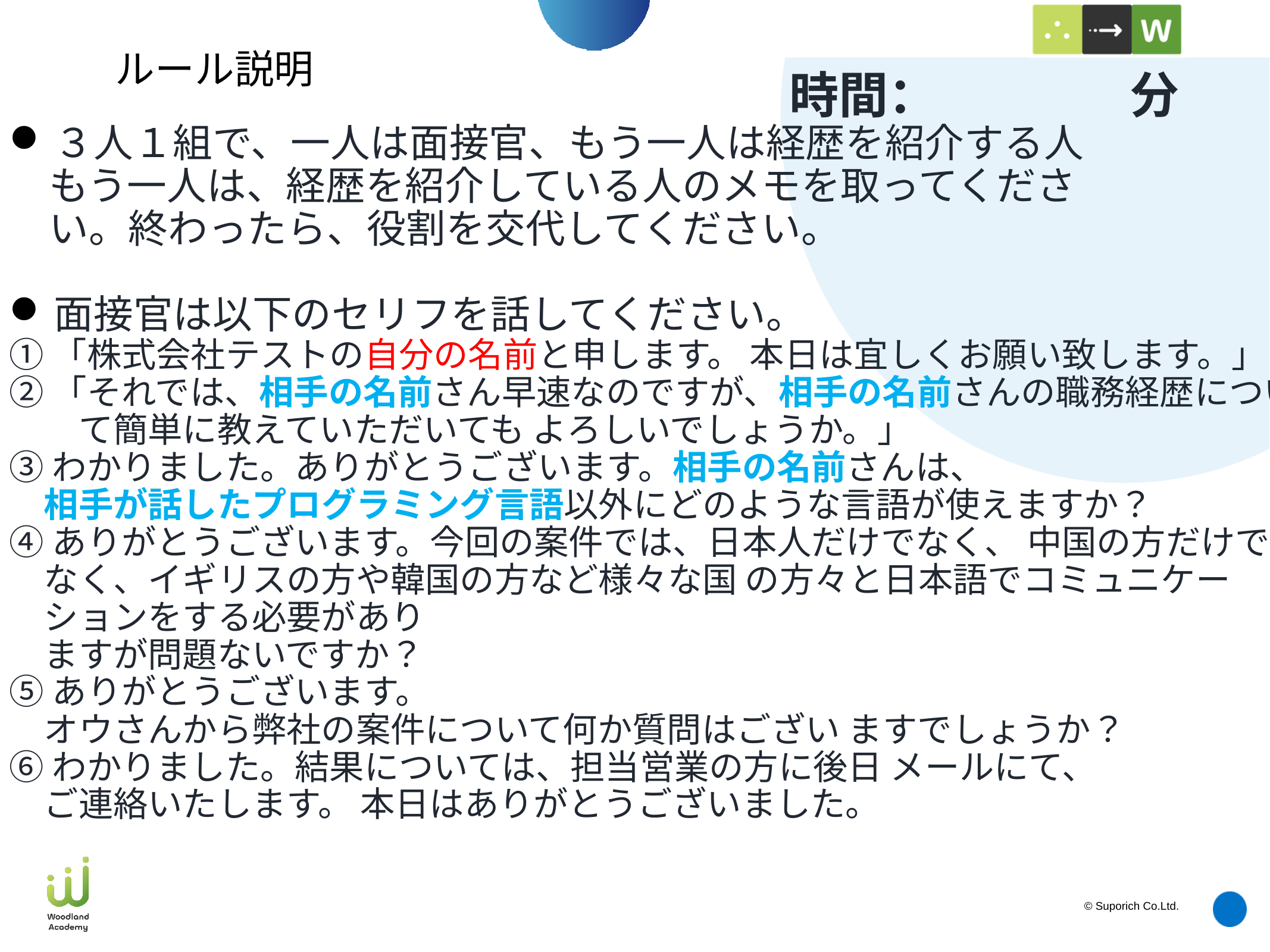

ルール説明
３人１組で、一人は面接官、もう一人は経歴を紹介する人
　もう一人は、経歴を紹介している人のメモを取ってくださ
　い。終わったら、役割を交代してください。

面接官は以下のセリフを話してください。
①「株式会社テストの自分の名前と申します。 本日は宜しくお願い致します。」
②「それでは、相手の名前さん早速なのですが、相手の名前さんの職務経歴につい
　　て簡単に教えていただいても よろしいでしょうか。」
③わかりました。ありがとうございます。相手の名前さんは、
　相手が話したプログラミング言語以外にどのような言語が使えますか？
④ありがとうございます。今回の案件では、日本人だけでなく、 中国の方だけで
　なく、イギリスの方や韓国の方など様々な国 の方々と日本語でコミュニケー
　ションをする必要があり
　ますが問題ないですか？
⑤ありがとうございます。
　オウさんから弊社の案件について何か質問はござい ますでしょうか？
⑥わかりました。結果については、担当営業の方に後日 メールにて、
　ご連絡いたします。 本日はありがとうございました。